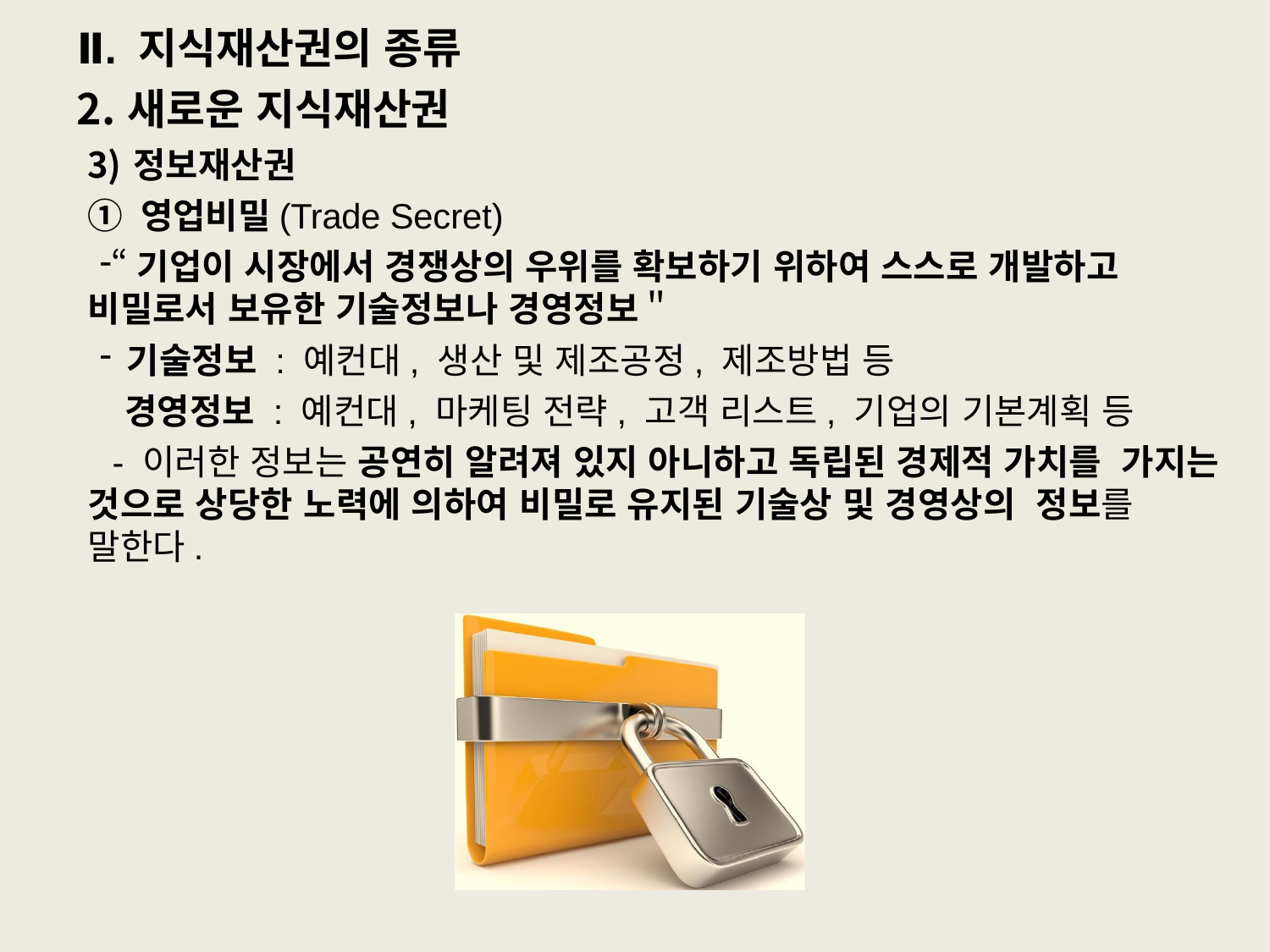

# Ⅱ. 지식재산권의 종류
새로운 지식재산권
정보재산권
① 영업비밀(Trade Secret)
“기업이 시장에서 경쟁상의 우위를 확보하기 위하여 스스로 개발하고  비밀로서 보유한 기술정보나 경영정보＂
기술정보 : 예컨대, 생산 및 제조공정, 제조방법 등
경영정보 : 예컨대, 마케팅 전략, 고객 리스트, 기업의 기본계획 등
- 이러한 정보는 공연히 알려져 있지 아니하고 독립된 경제적 가치를  가지는 것으로 상당한 노력에 의하여 비밀로 유지된 기술상 및 경영상의  정보를 말한다.